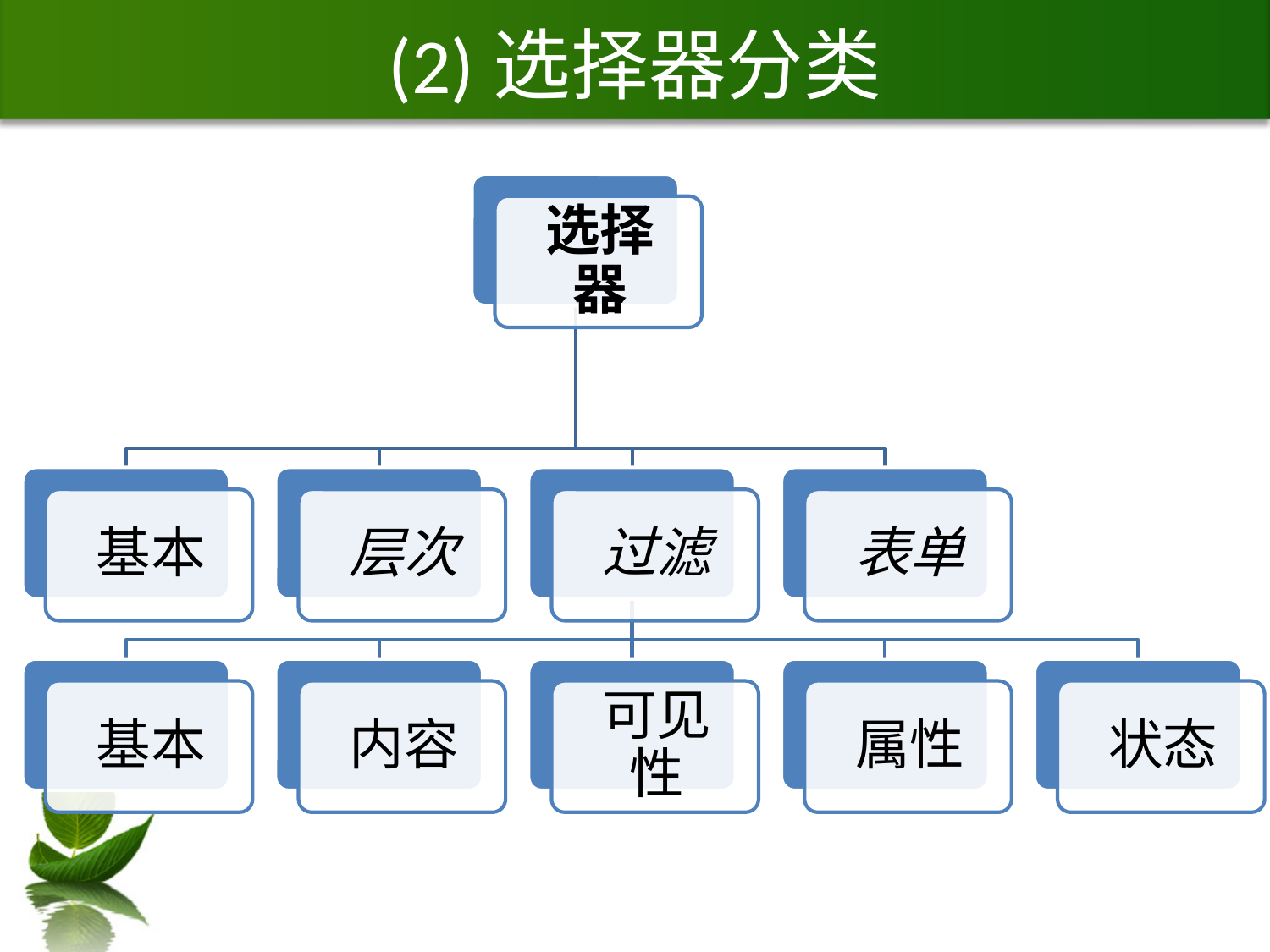

# (2)选择器分类
选择器
基本
层次
过滤
基本
内容
可见性
属性
状态
表单